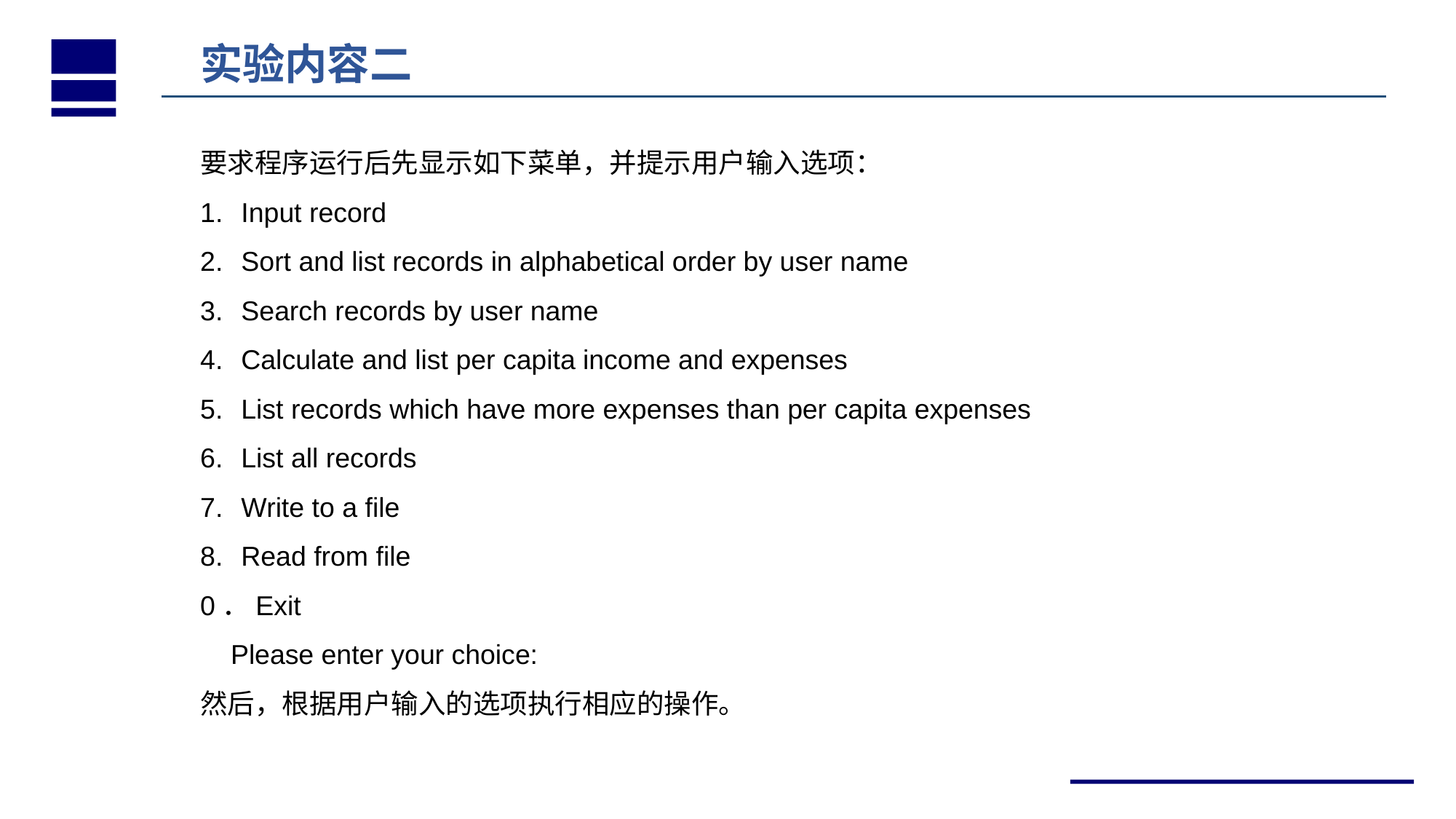

实验内容二
要求程序运行后先显示如下菜单，并提示用户输入选项：
Input record
Sort and list records in alphabetical order by user name
Search records by user name
Calculate and list per capita income and expenses
List records which have more expenses than per capita expenses
List all records
Write to a file
Read from file
0．Exit
    Please enter your choice:
然后，根据用户输入的选项执行相应的操作。